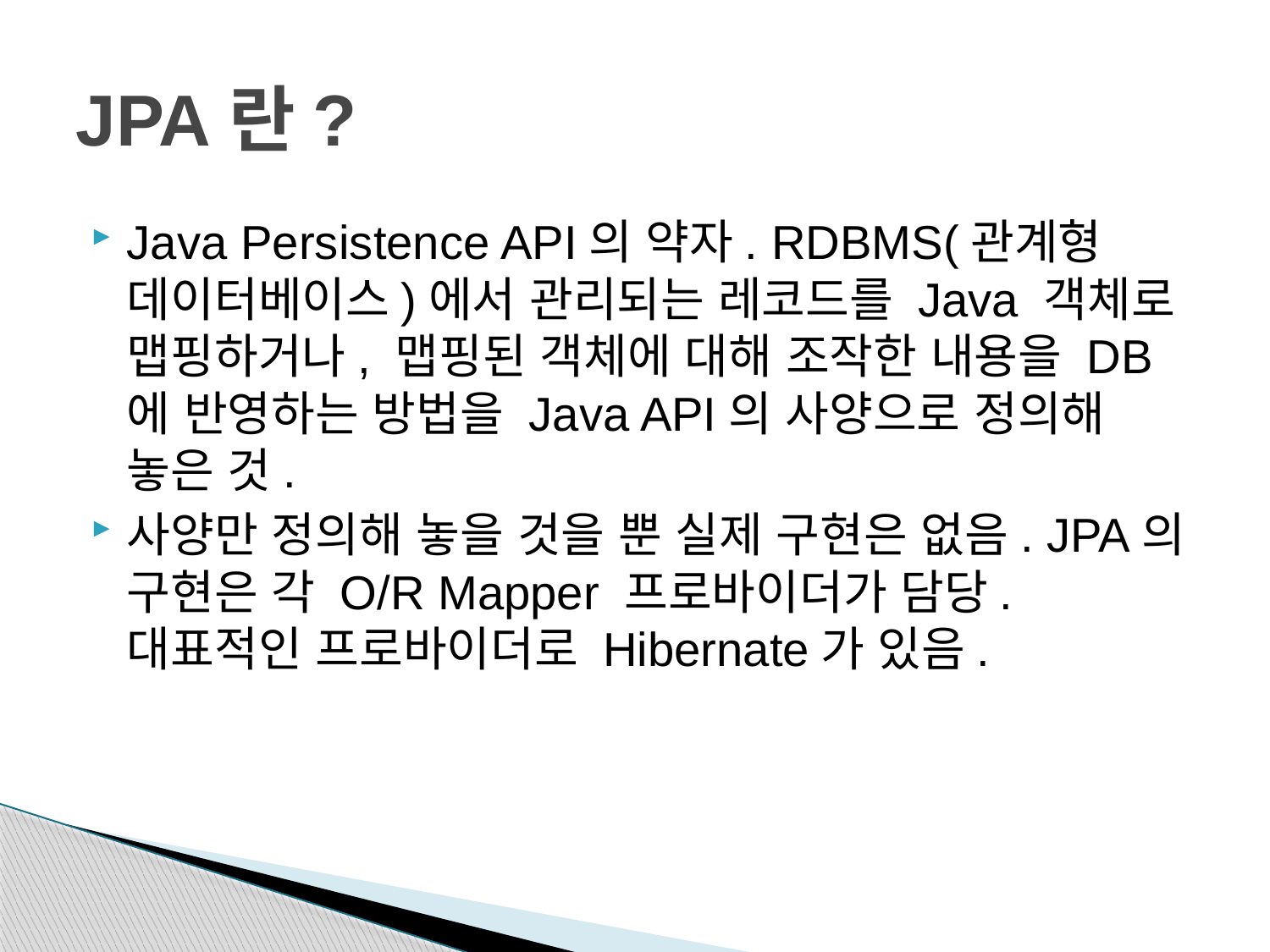

# JPA란?
Java Persistence API의 약자. RDBMS(관계형 데이터베이스)에서 관리되는 레코드를 Java 객체로 맵핑하거나, 맵핑된 객체에 대해 조작한 내용을 DB에 반영하는 방법을 Java API의 사양으로 정의해 놓은 것.
사양만 정의해 놓을 것을 뿐 실제 구현은 없음. JPA의 구현은 각 O/R Mapper 프로바이더가 담당. 대표적인 프로바이더로 Hibernate가 있음.